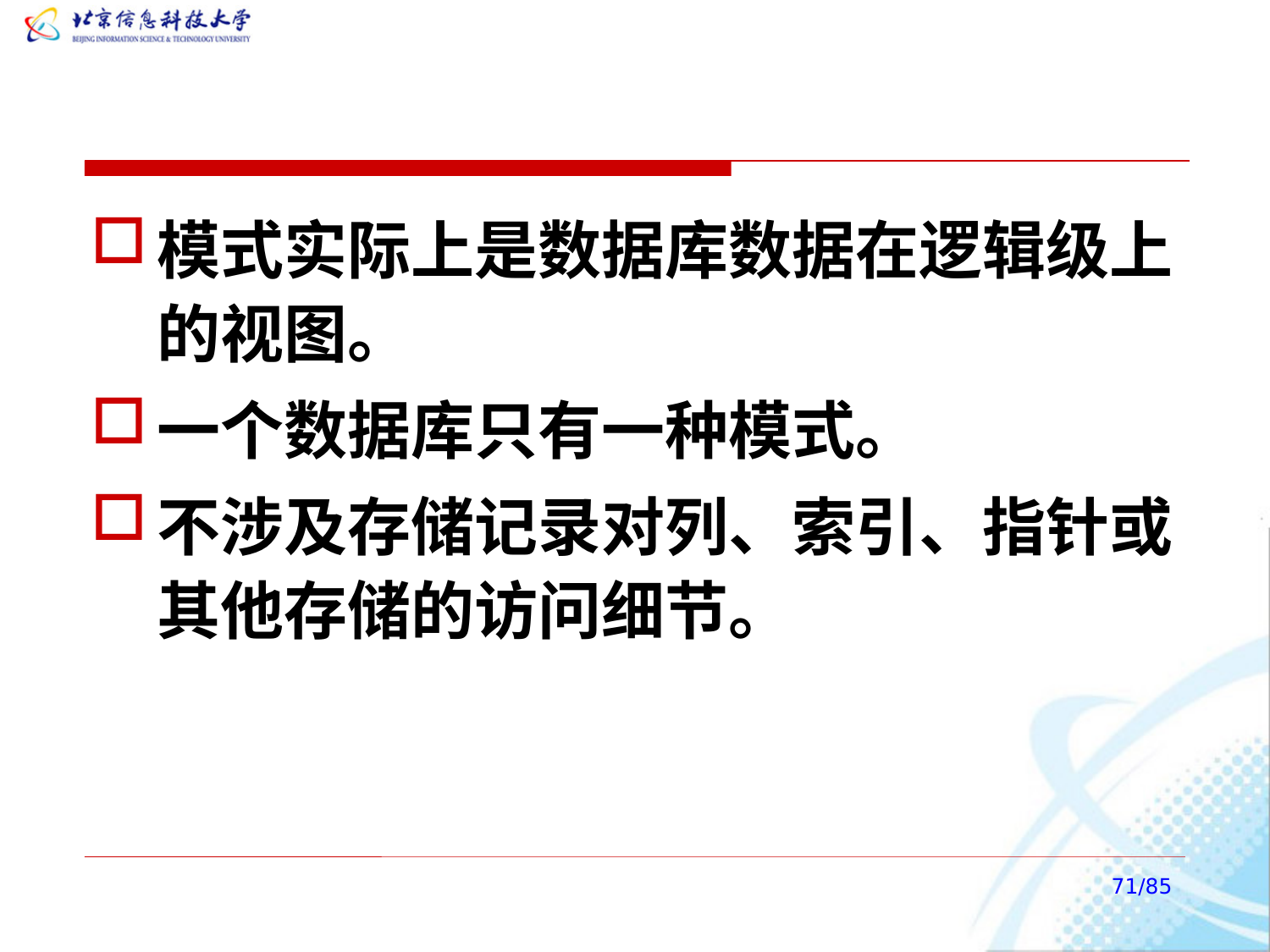

#
模式实际上是数据库数据在逻辑级上的视图。
一个数据库只有一种模式。
不涉及存储记录对列、索引、指针或其他存储的访问细节。

71/85